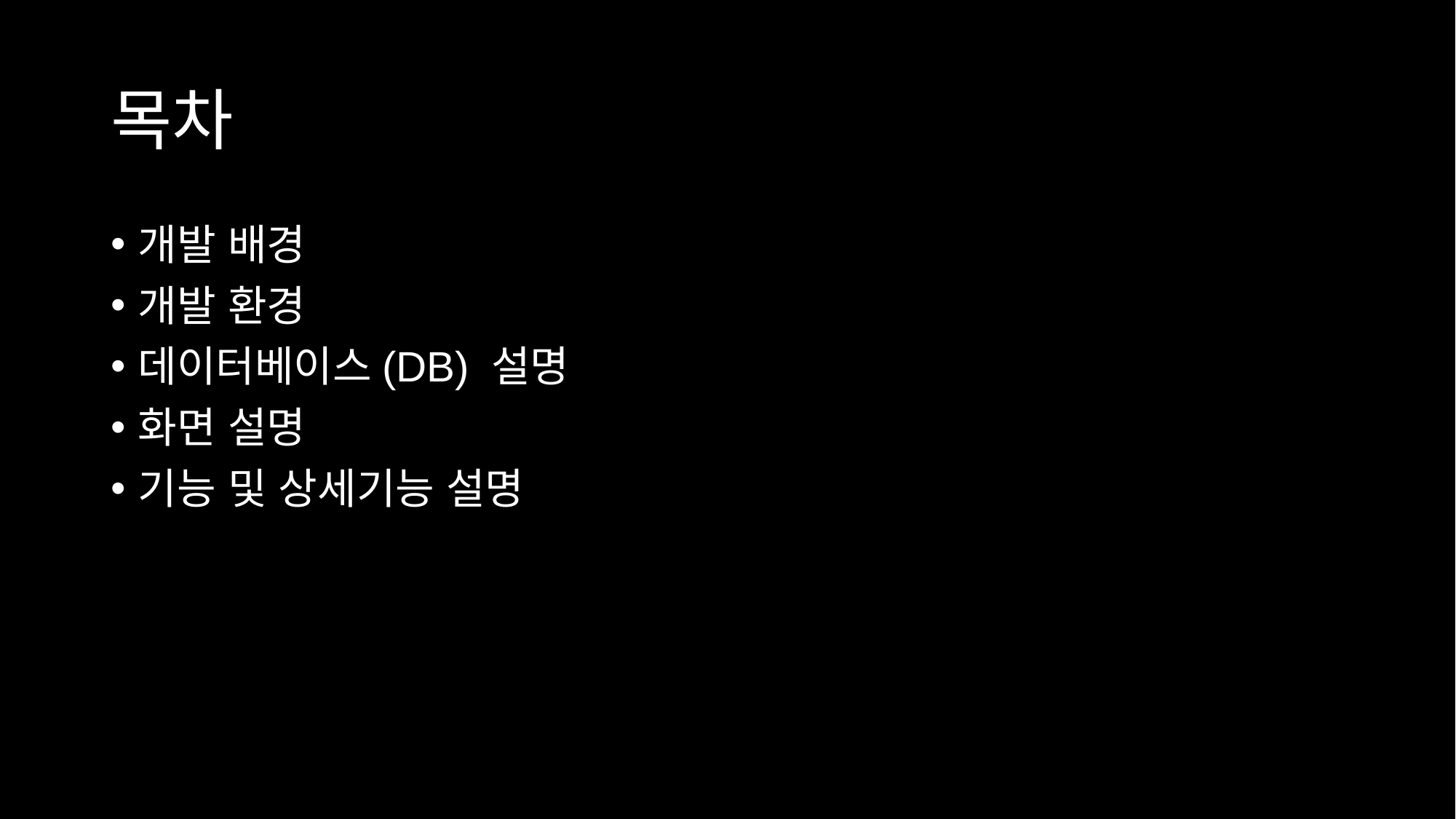

# 목차
개발 배경
개발 환경
데이터베이스(DB) 설명
화면 설명
기능 및 상세기능 설명